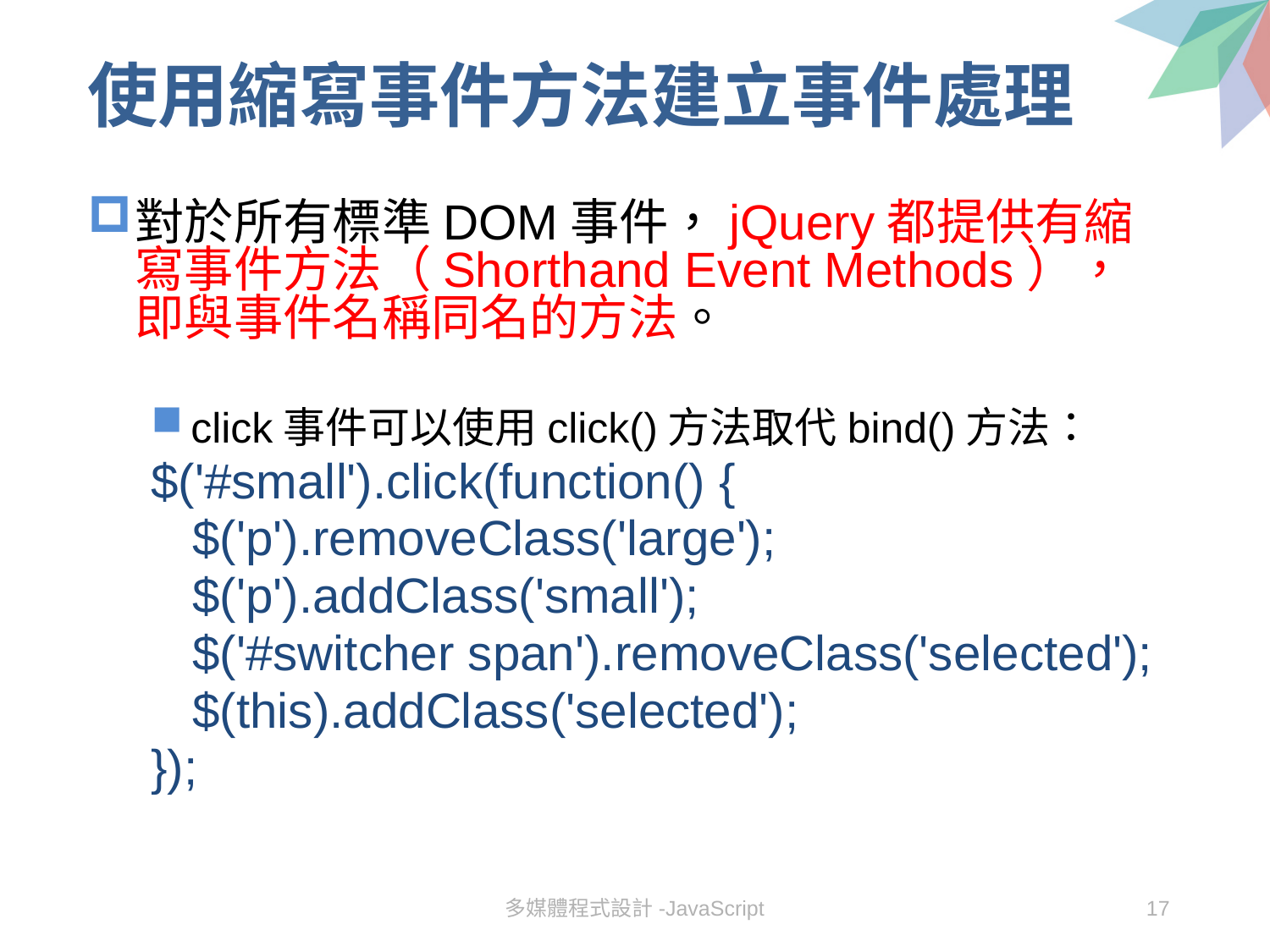

# 使用縮寫事件方法建立事件處理
對於所有標準DOM事件，jQuery都提供有縮寫事件方法（Shorthand Event Methods），即與事件名稱同名的方法。

click事件可以使用click()方法取代bind()方法：
$('#small').click(function() {
   $('p').removeClass('large');
   $('p').addClass('small');
   $('#switcher span').removeClass('selected');
   $(this).addClass('selected');
});
多媒體程式設計-JavaScript
17